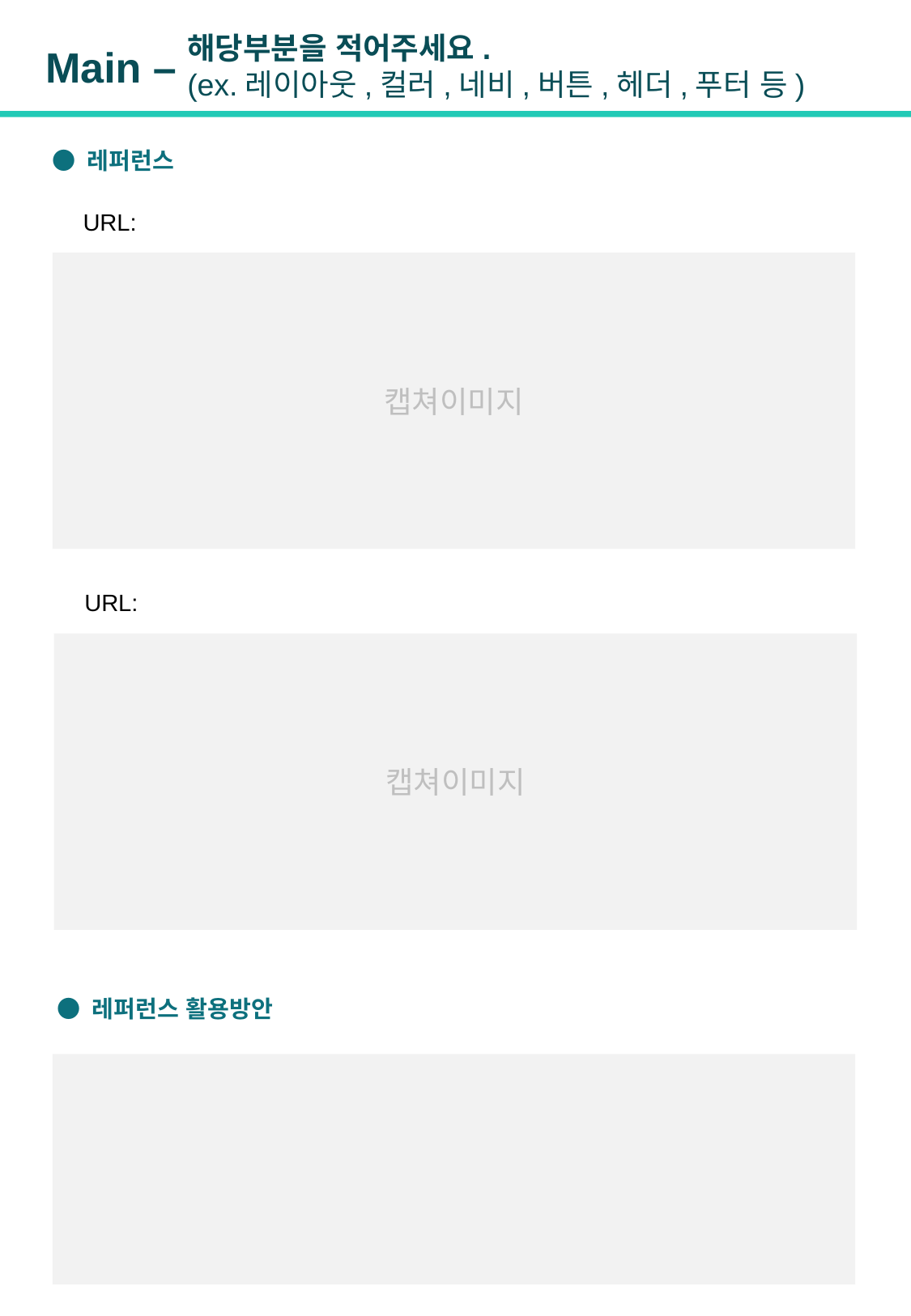

해당부분을 적어주세요.
(ex.레이아웃,컬러,네비,버튼,헤더,푸터 등)
Main –

● 레퍼런스
URL:
캡쳐이미지
URL:
캡쳐이미지
● 레퍼런스 활용방안